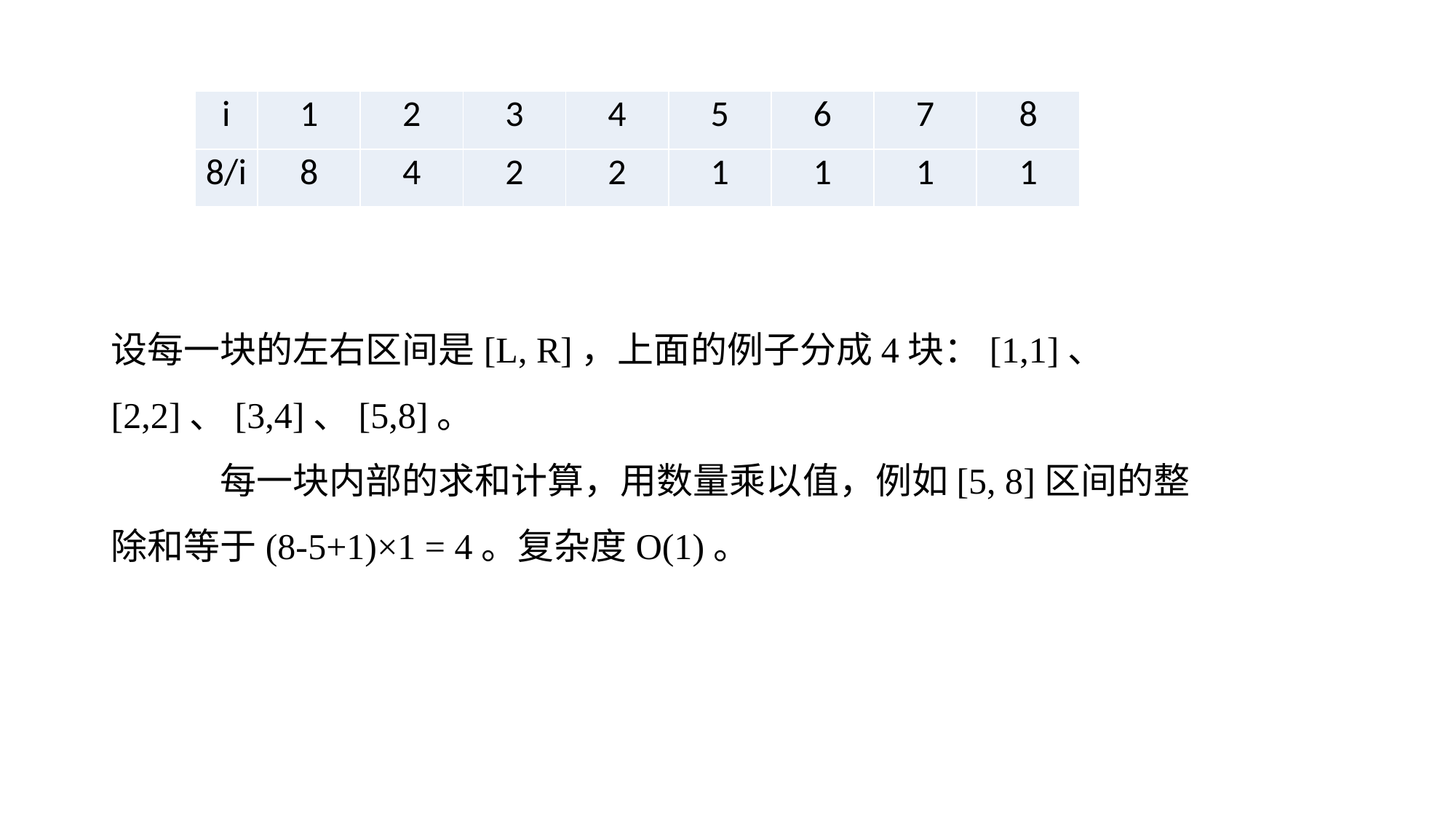

| i | 1 | 2 | 3 | 4 | 5 | 6 | 7 | 8 |
| --- | --- | --- | --- | --- | --- | --- | --- | --- |
| 8/i | 8 | 4 | 2 | 2 | 1 | 1 | 1 | 1 |
设每一块的左右区间是[L, R]，上面的例子分成4块：[1,1]、[2,2]、[3,4]、[5,8]。
	每一块内部的求和计算，用数量乘以值，例如[5, 8]区间的整除和等于(8-5+1)×1 = 4。复杂度O(1)。